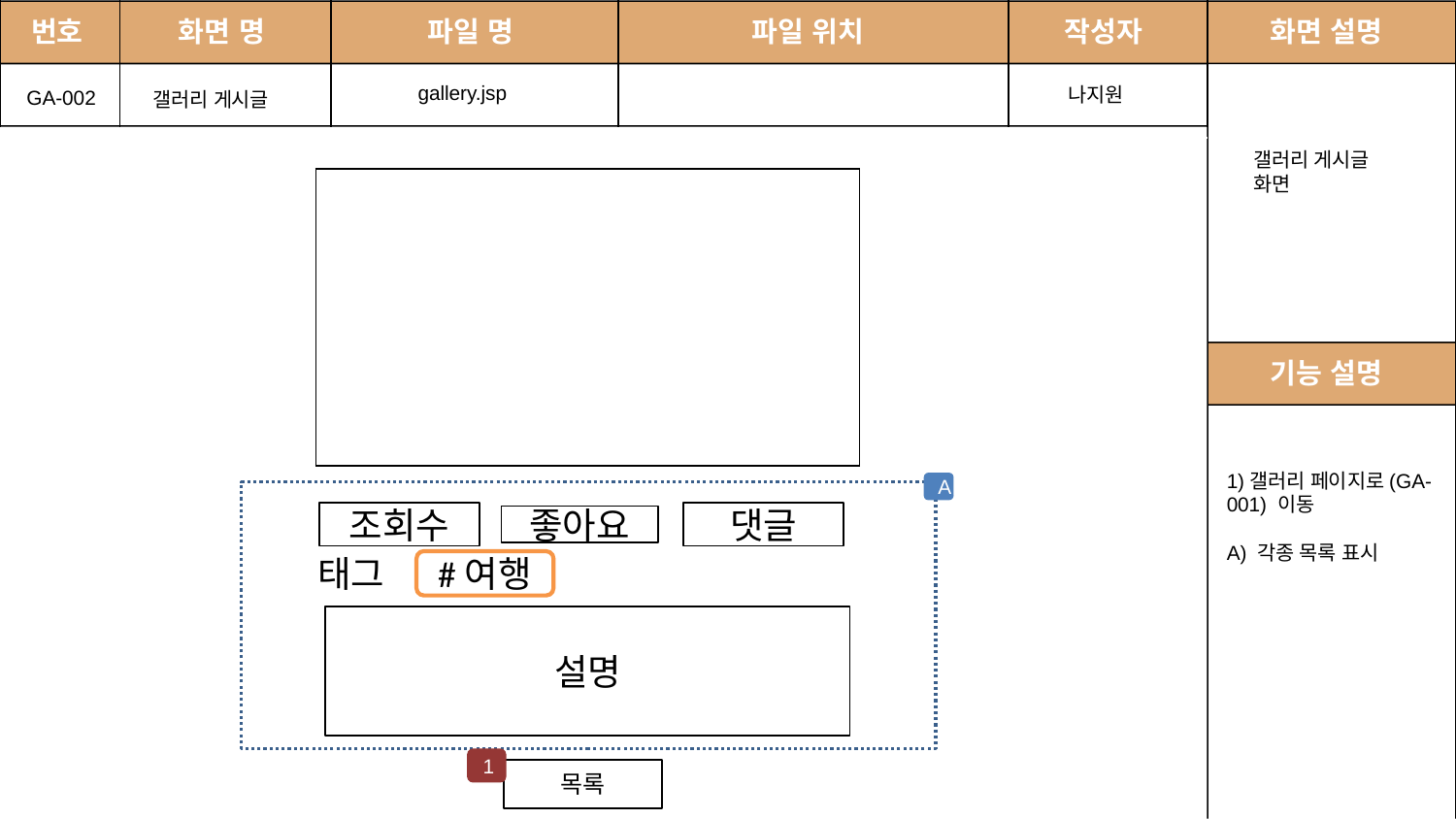

번호
화면 명
파일 명
# 파일 위치
작성자
화면 설명
gallery.jsp
나지원
GA-002
갤러리 게시글
2
2

갤러리 게시글
화면
|  |
| --- |
기능 설명
1)갤러리 페이지로(GA-001) 이동

A) 각종 목록 표시
A

조회수
댓글
좋아요
태그
#여행
설명
1
목록